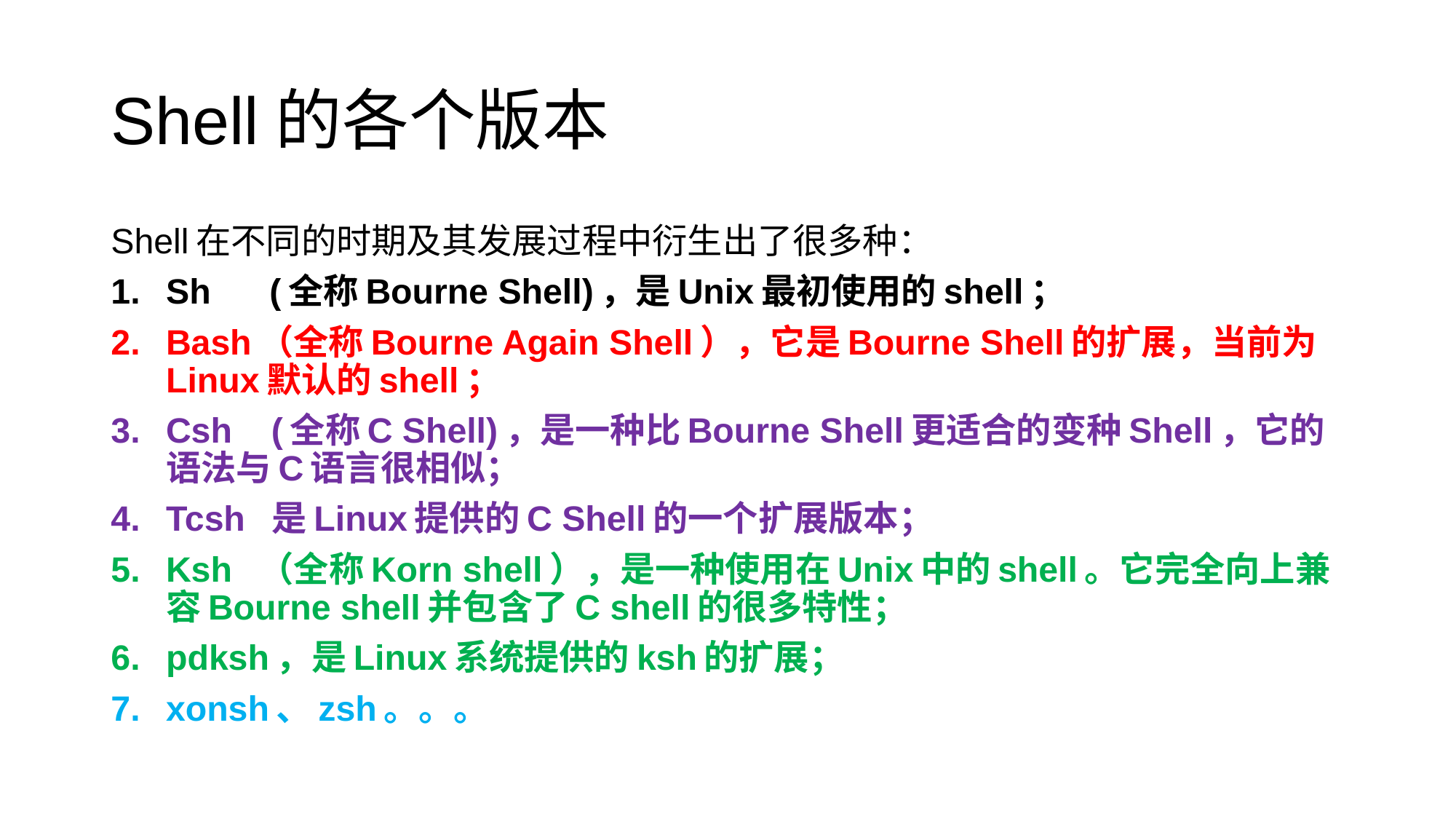

# Shell的各个版本
Shell在不同的时期及其发展过程中衍生出了很多种：
Sh      (全称Bourne Shell)，是Unix最初使用的shell；
Bash（全称Bourne Again Shell），它是Bourne Shell的扩展，当前为Linux默认的shell；
Csh    (全称C Shell)，是一种比Bourne Shell更适合的变种Shell，它的语法与C语言很相似；
Tcsh  是Linux提供的C Shell的一个扩展版本；
Ksh  （全称Korn shell），是一种使用在Unix中的shell。它完全向上兼容Bourne shell并包含了C shell的很多特性；
pdksh，是Linux系统提供的ksh的扩展；
xonsh、zsh。。。